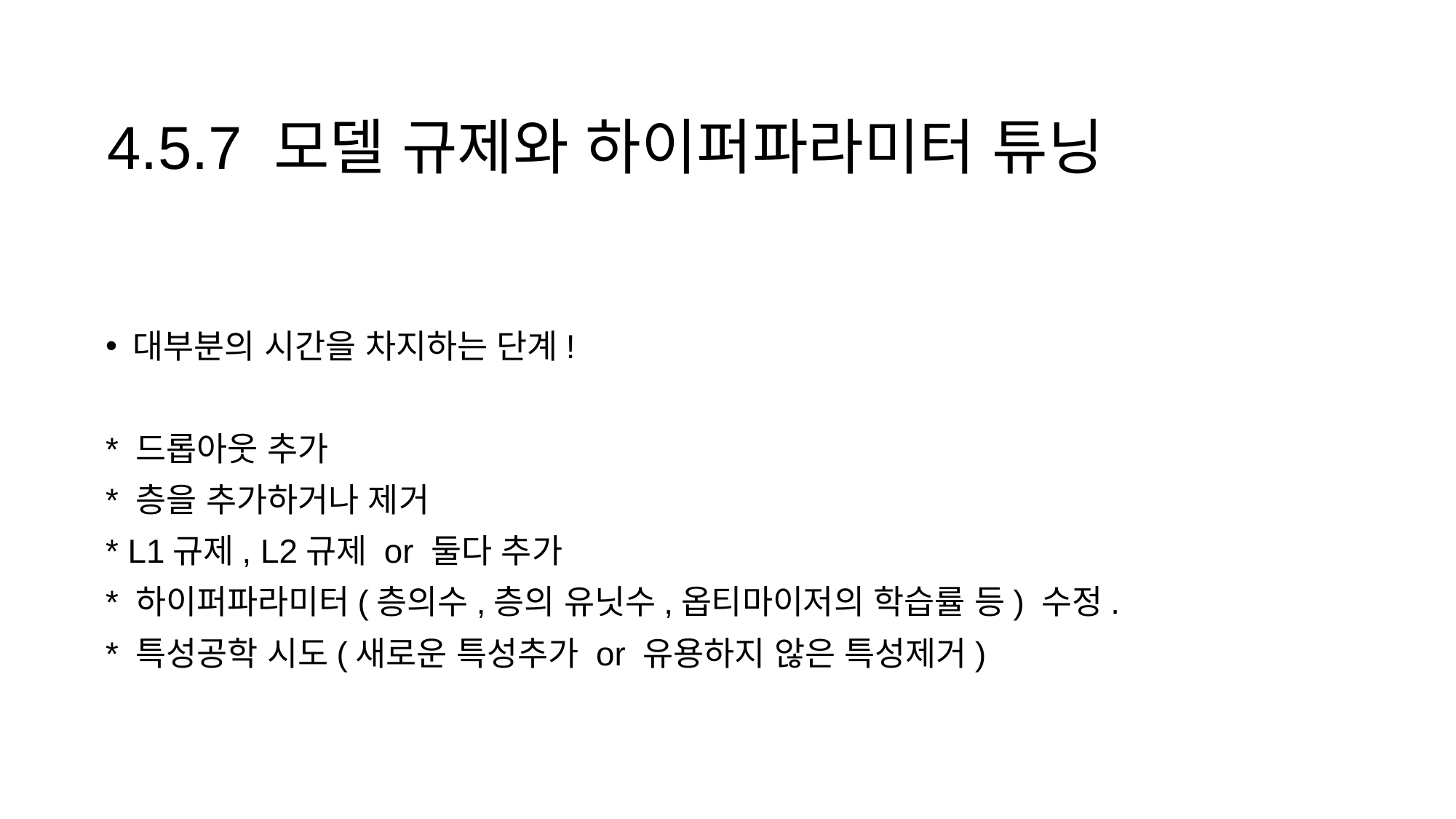

# 4.5.7 모델 규제와 하이퍼파라미터 튜닝
대부분의 시간을 차지하는 단계!

* 드롭아웃 추가
* 층을 추가하거나 제거
* L1규제, L2규제 or 둘다 추가
* 하이퍼파라미터(층의수,층의 유닛수,옵티마이저의 학습률 등) 수정.
* 특성공학 시도(새로운 특성추가 or 유용하지 않은 특성제거)